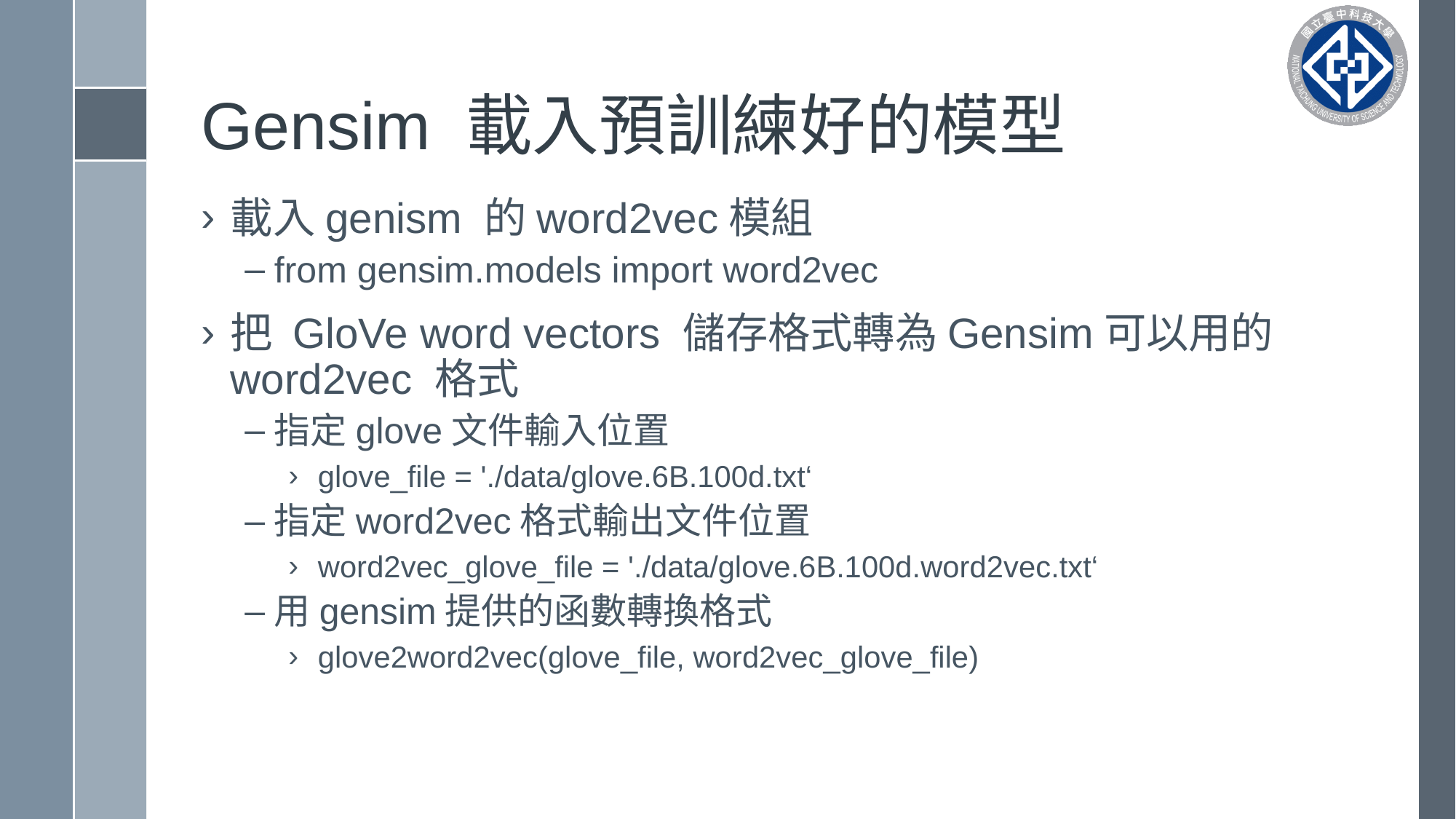

# Gensim 載入預訓練好的模型
載入genism 的word2vec模組
from gensim.models import word2vec
把 GloVe word vectors 儲存格式轉為Gensim可以用的 word2vec 格式
指定glove文件輸入位置
glove_file = './data/glove.6B.100d.txt‘
指定word2vec格式輸出文件位置
word2vec_glove_file = './data/glove.6B.100d.word2vec.txt‘
用gensim提供的函數轉換格式
glove2word2vec(glove_file, word2vec_glove_file)